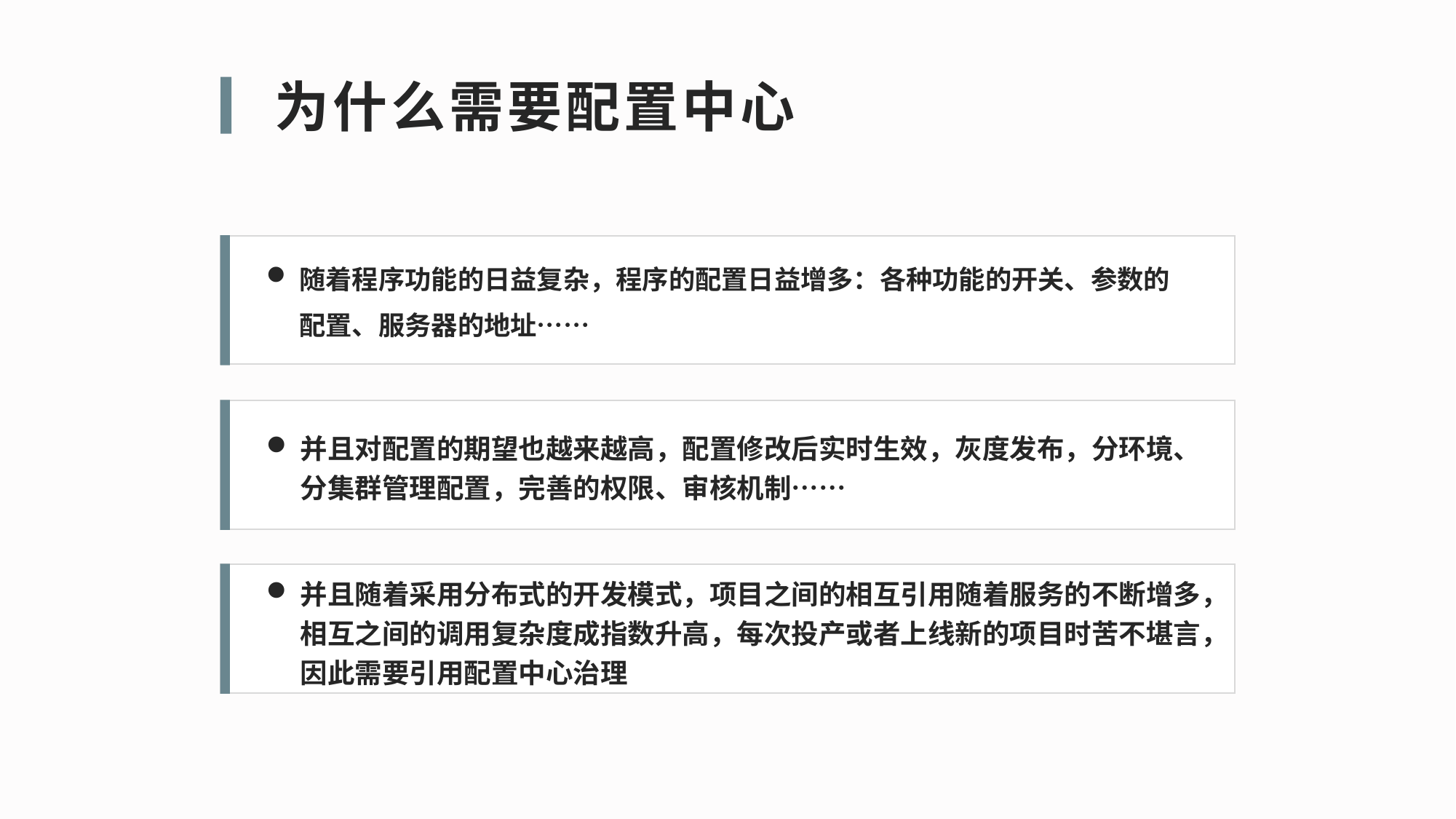

为什么需要配置中心

随着程序功能的日益复杂，程序的配置日益增多：各种功能的开关、参数的配置、服务器的地址……

并且对配置的期望也越来越高，配置修改后实时生效，灰度发布，分环境、分集群管理配置，完善的权限、审核机制……
并且随着采用分布式的开发模式，项目之间的相互引用随着服务的不断增多，相互之间的调用复杂度成指数升高，每次投产或者上线新的项目时苦不堪言，因此需要引用配置中心治理